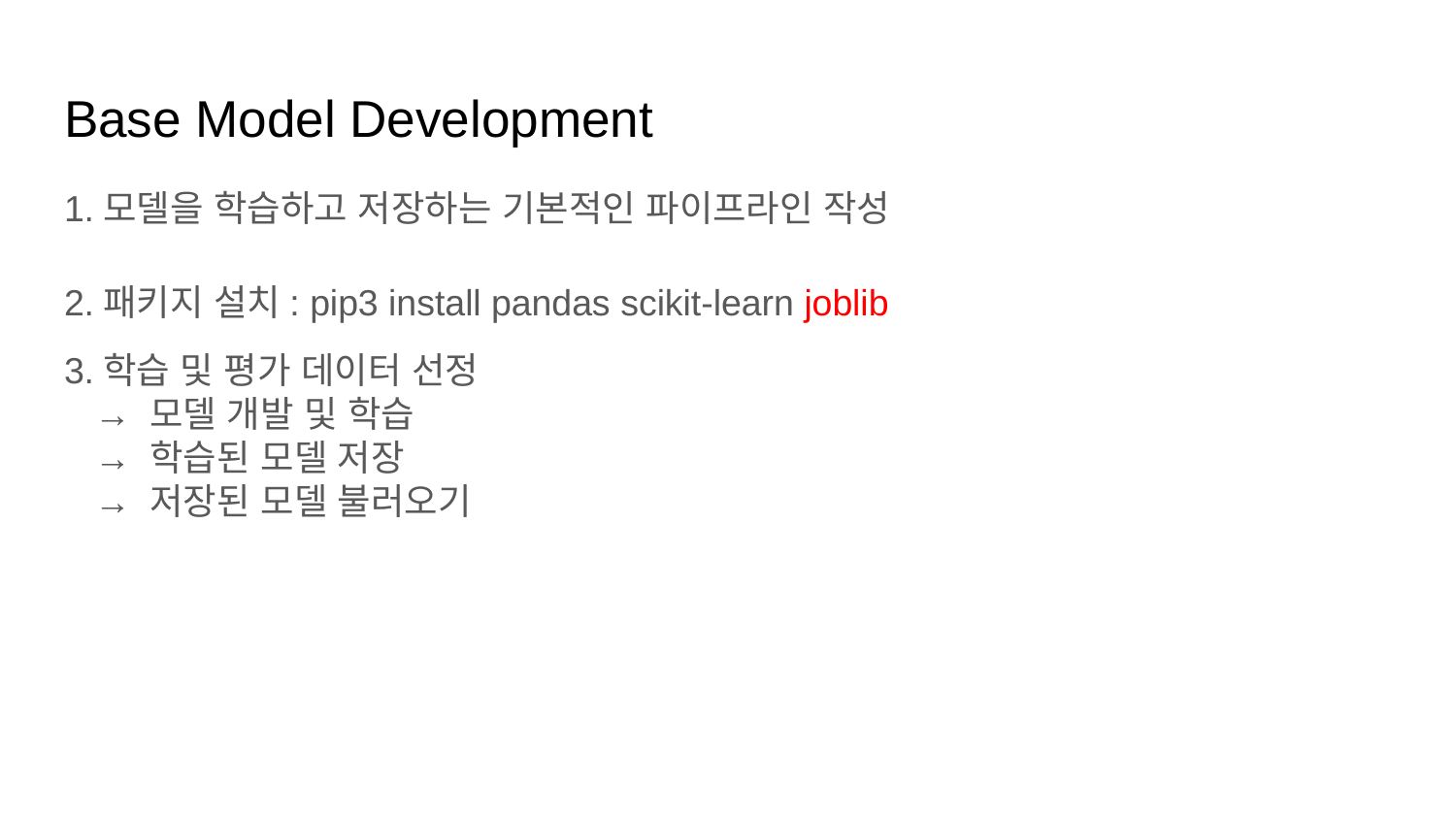

# Base Model Development
1.모델을 학습하고 저장하는 기본적인 파이프라인 작성

2.패키지 설치: pip3 install pandas scikit-learn joblib
3.학습 및 평가 데이터 선정
   → 모델 개발 및 학습
   → 학습된 모델 저장
   → 저장된 모델 불러오기